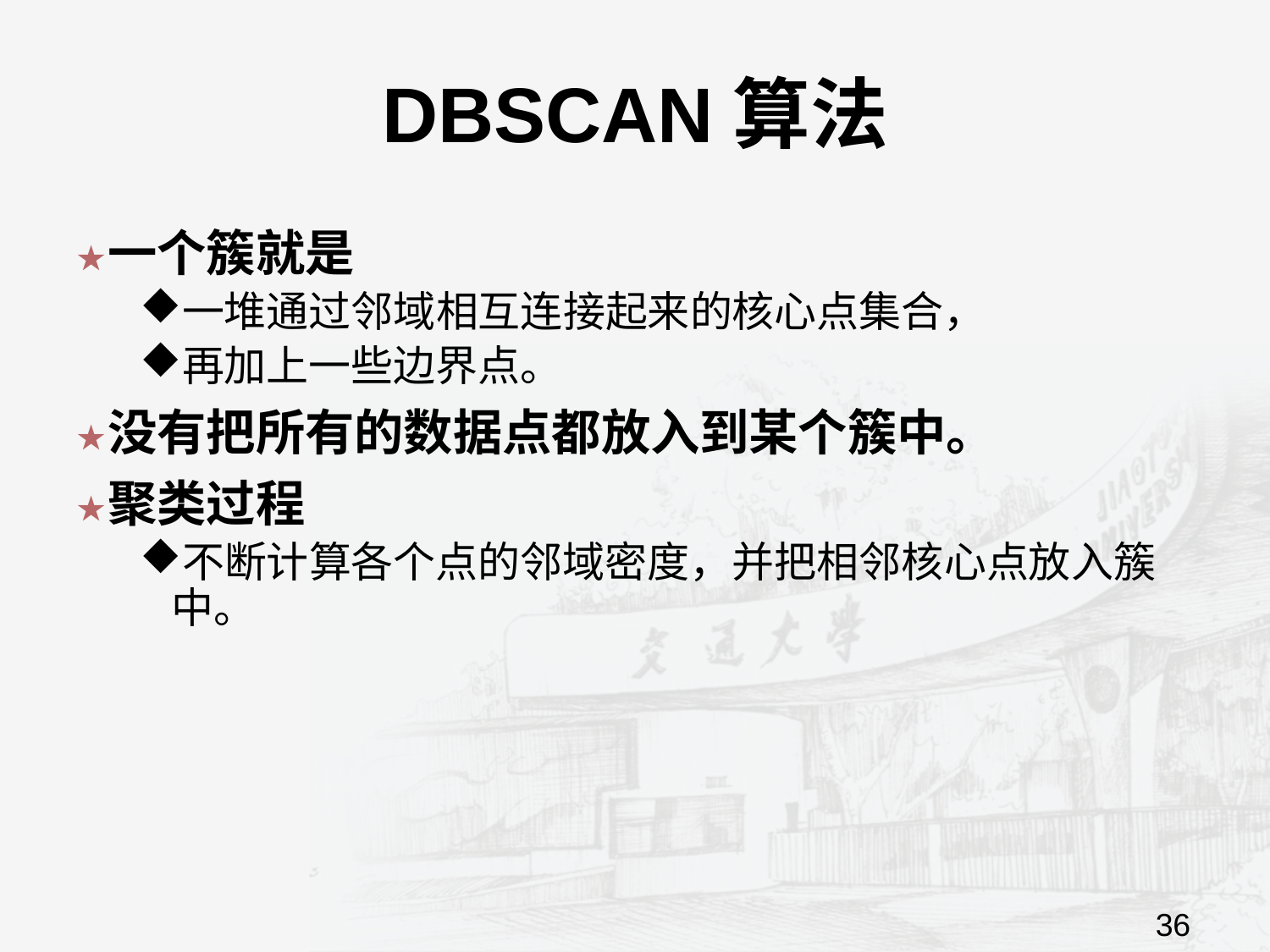

# DBSCAN算法
一个簇就是
一堆通过邻域相互连接起来的核心点集合，
再加上一些边界点。
没有把所有的数据点都放入到某个簇中。
聚类过程
不断计算各个点的邻域密度，并把相邻核心点放入簇中。
36